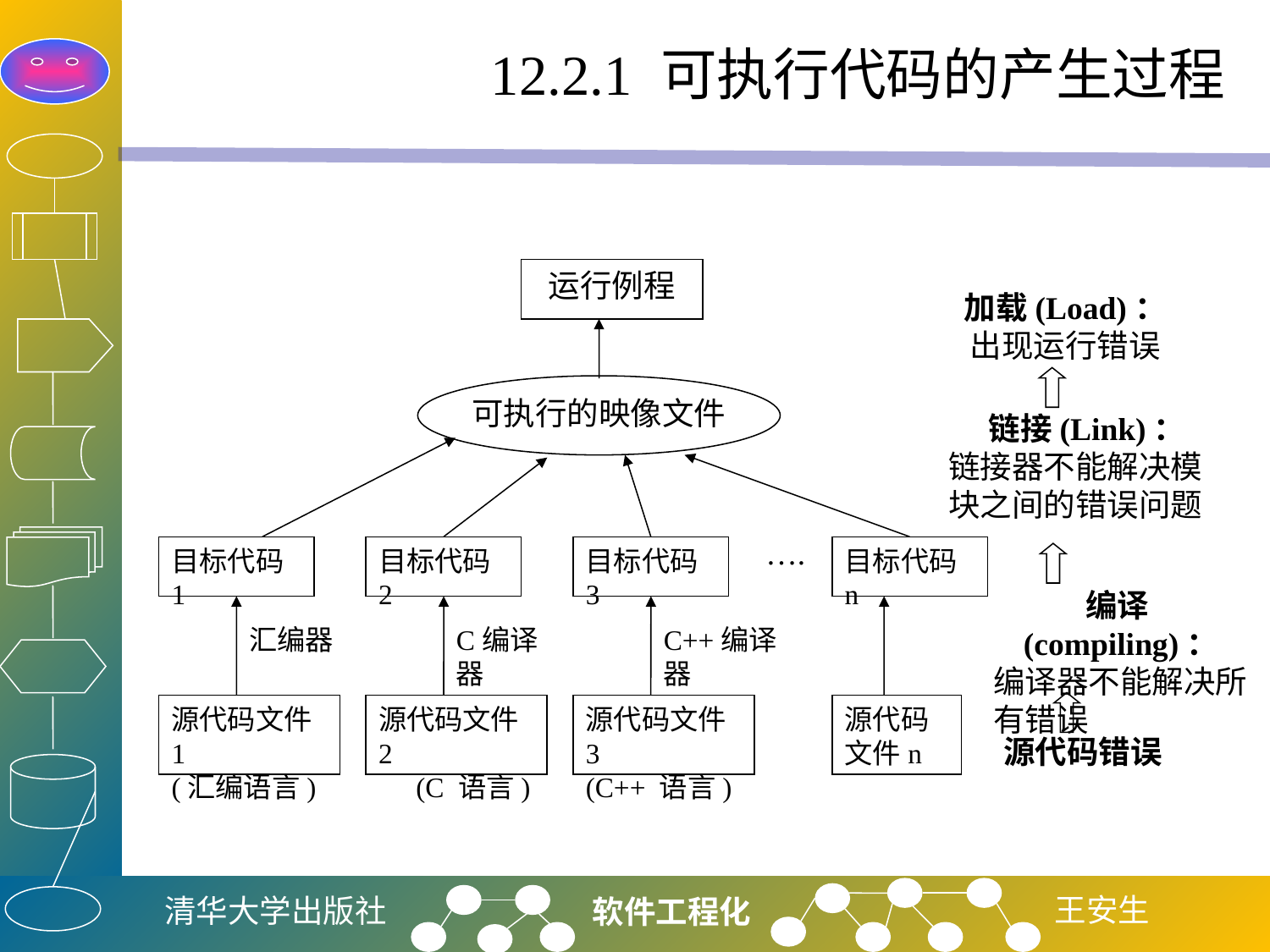

# 12.2.1 可执行代码的产生过程
运行例程
加载(Load)：
出现运行错误

可执行的映像文件
链接(Link)：
链接器不能解决模块之间的错误问题

….
目标代码1
目标代码2
目标代码3
目标代码n

编译(compiling)：
编译器不能解决所有错误

汇编器
C编译器
C++编译器

源代码文件1
(汇编语言)
源代码文件2
(C 语言)
源代码文件3
(C++ 语言)

源代码
文件n
源代码错误